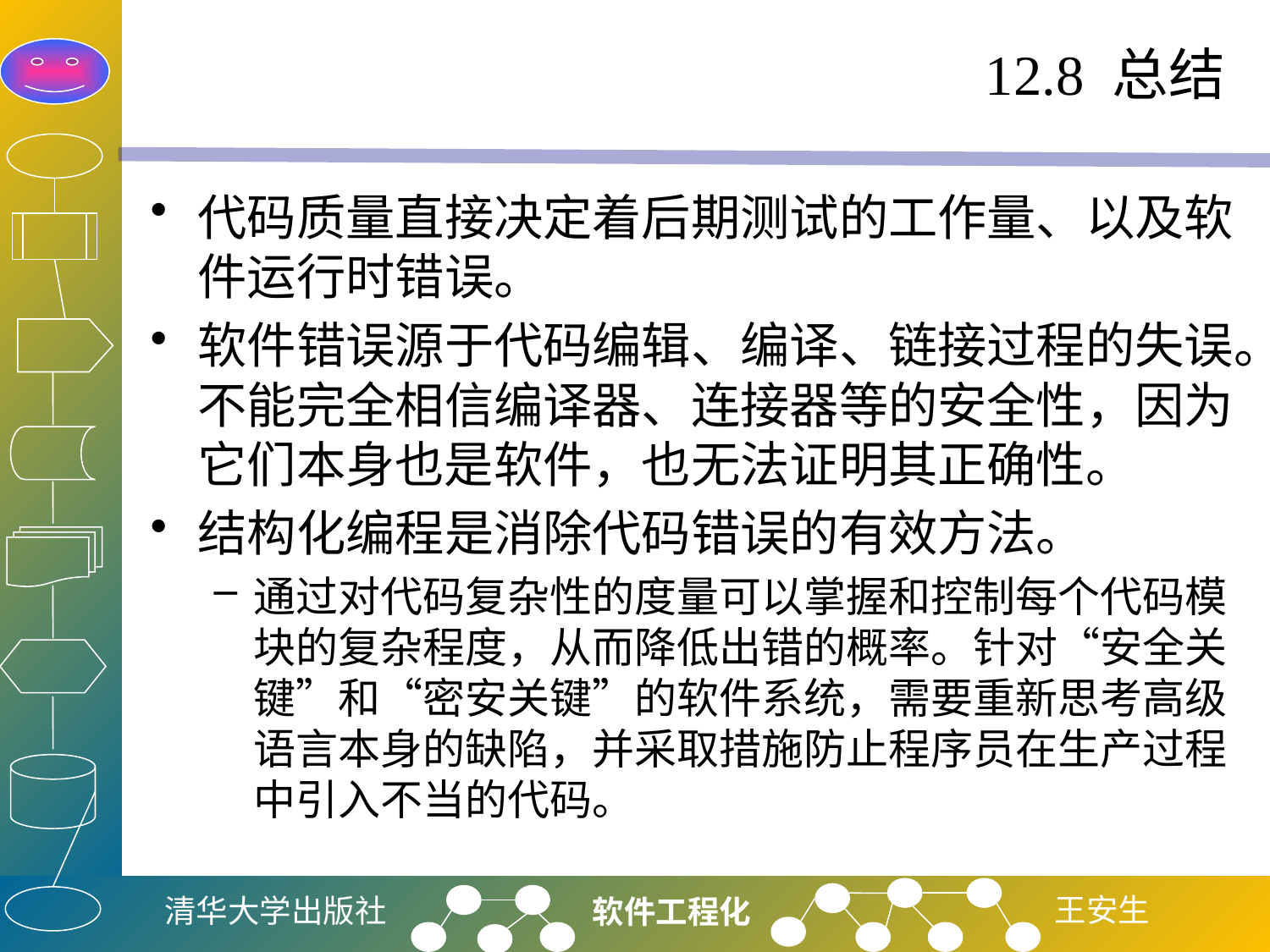

# 12.8 总结
代码质量直接决定着后期测试的工作量、以及软件运行时错误。
软件错误源于代码编辑、编译、链接过程的失误。不能完全相信编译器、连接器等的安全性，因为它们本身也是软件，也无法证明其正确性。
结构化编程是消除代码错误的有效方法。
通过对代码复杂性的度量可以掌握和控制每个代码模块的复杂程度，从而降低出错的概率。针对“安全关键”和“密安关键”的软件系统，需要重新思考高级语言本身的缺陷，并采取措施防止程序员在生产过程中引入不当的代码。